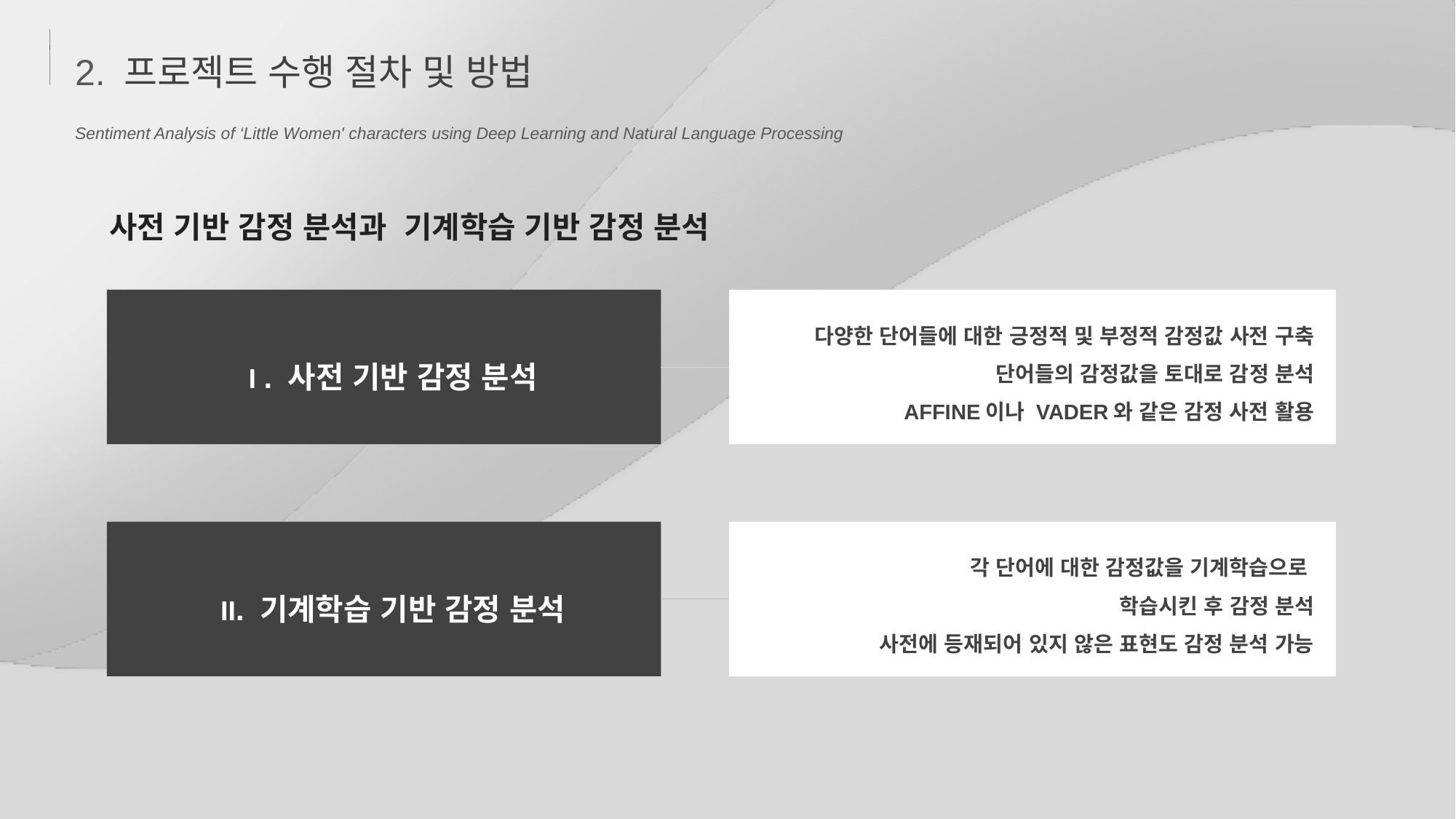

2. 프로젝트 수행 절차 및 방법
Sentiment Analysis of ‘Little Women' characters using Deep Learning and Natural Language Processing

사전 기반 감정 분석과  기계학습 기반 감정 분석

다양한 단어들에 대한 긍정적 및 부정적 감정값 사전 구축
단어들의 감정값을 토대로 감정 분석
AFFINE이나 VADER와 같은 감정 사전 활용
 I . 사전 기반 감정 분석
 각 단어에 대한 감정값을 기계학습으로
학습시킨 후 감정 분석
사전에 등재되어 있지 않은 표현도 감정 분석 가능
 II. 기계학습 기반 감정 분석